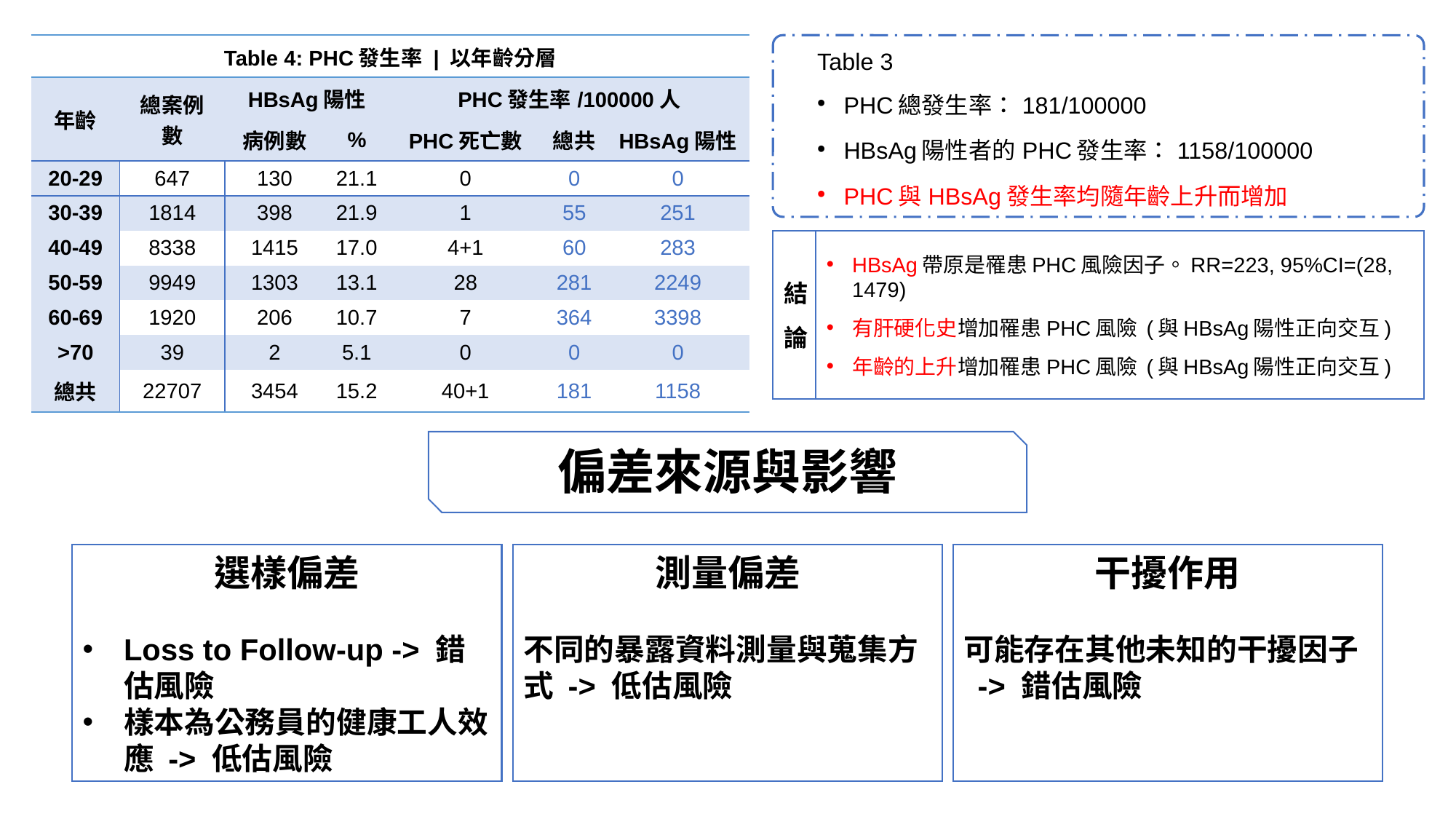

| Table 4: PHC發生率 | 以年齡分層 |  |  |  |  |  |  |
| --- | --- | --- | --- | --- | --- | --- |
| 年齡 | 總案例數 | HBsAg陽性 |  | PHC發生率/100000人 |  |  |
|  |  | 病例數 | % | PHC死亡數 | 總共 | HBsAg陽性 |
| 20-29 | 647 | 130 | 21.1 | 0 | 0 | 0 |
| 30-39 | 1814 | 398 | 21.9 | 1 | 55 | 251 |
| 40-49 | 8338 | 1415 | 17.0 | 4+1 | 60 | 283 |
| 50-59 | 9949 | 1303 | 13.1 | 28 | 281 | 2249 |
| 60-69 | 1920 | 206 | 10.7 | 7 | 364 | 3398 |
| >70 | 39 | 2 | 5.1 | 0 | 0 | 0 |
| 總共 | 22707 | 3454 | 15.2 | 40+1 | 181 | 1158 |

Table 3
PHC總發生率：181/100000
HBsAg陽性者的PHC發生率：1158/100000
PHC與HBsAg發生率均隨年齡上升而增加
結
論
HBsAg帶原是罹患PHC風險因子。RR=223, 95%CI=(28, 1479)
有肝硬化史增加罹患PHC風險 (與HBsAg陽性正向交互)
年齡的上升增加罹患PHC風險 (與HBsAg陽性正向交互)
偏差來源與影響
選樣偏差

Loss to Follow-up -> 錯估風險
樣本為公務員的健康工人效應 -> 低估風險
測量偏差

不同的暴露資料測量與蒐集方式 -> 低估風險

干擾作用

可能存在其他未知的干擾因子 -> 錯估風險